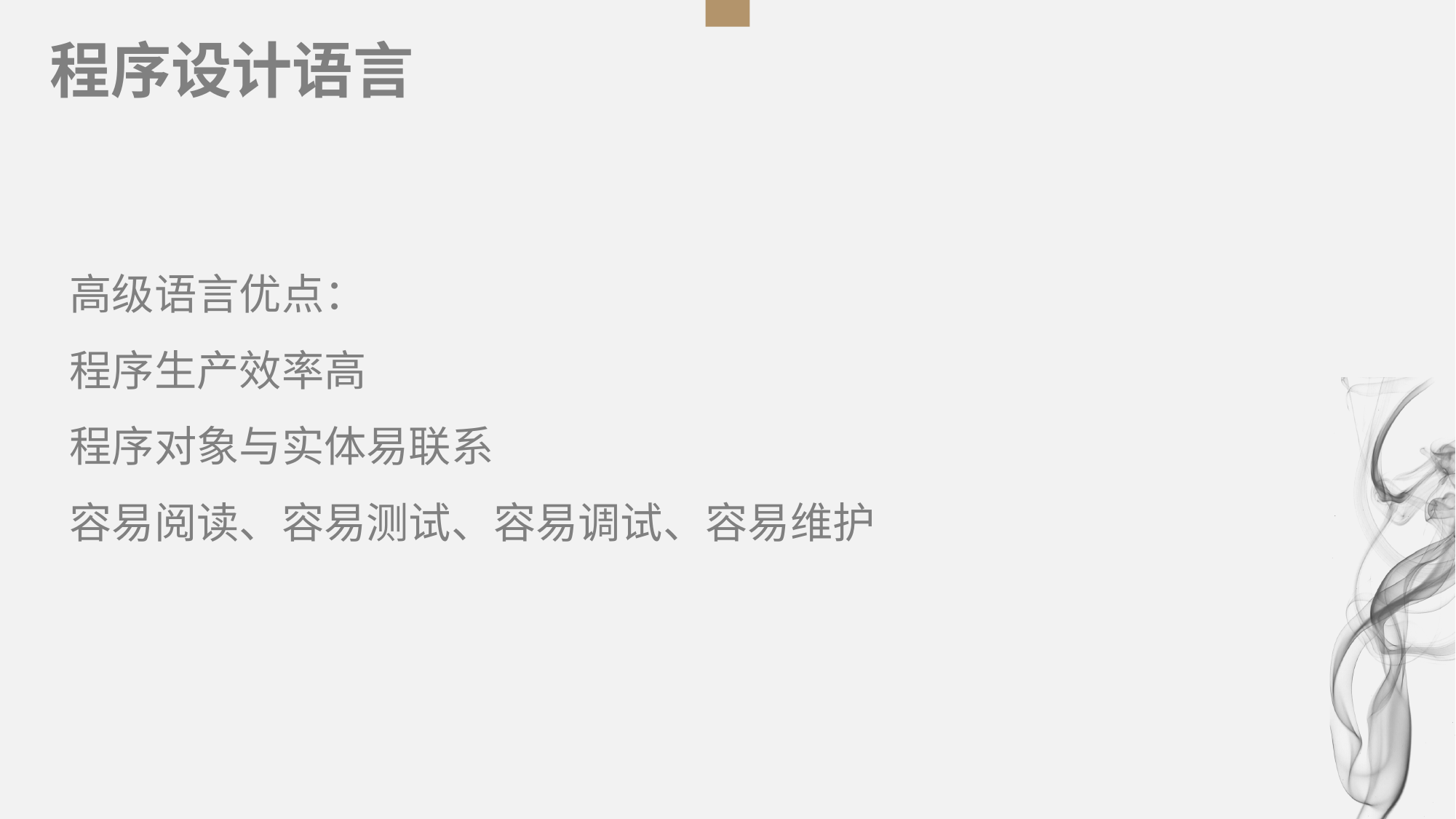

程序设计语言
高级语言优点：
程序生产效率高
程序对象与实体易联系
容易阅读、容易测试、容易调试、容易维护